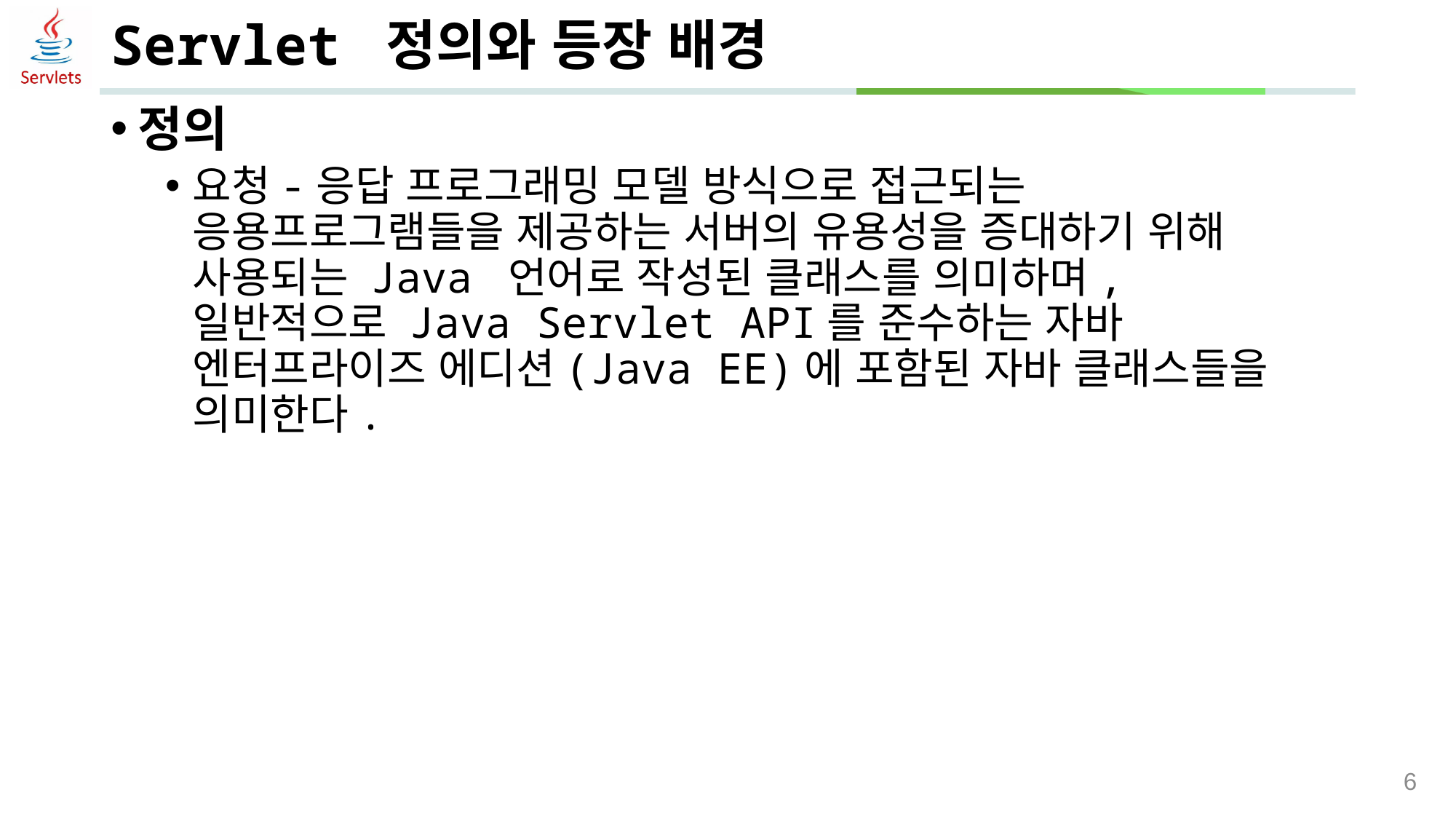

# Servlet 정의와 등장 배경
정의
요청-응답 프로그래밍 모델 방식으로 접근되는 응용프로그램들을 제공하는 서버의 유용성을 증대하기 위해 사용되는 Java 언어로 작성된 클래스를 의미하며, 일반적으로 Java Servlet API를 준수하는 자바 엔터프라이즈 에디션(Java EE)에 포함된 자바 클래스들을 의미한다.

6